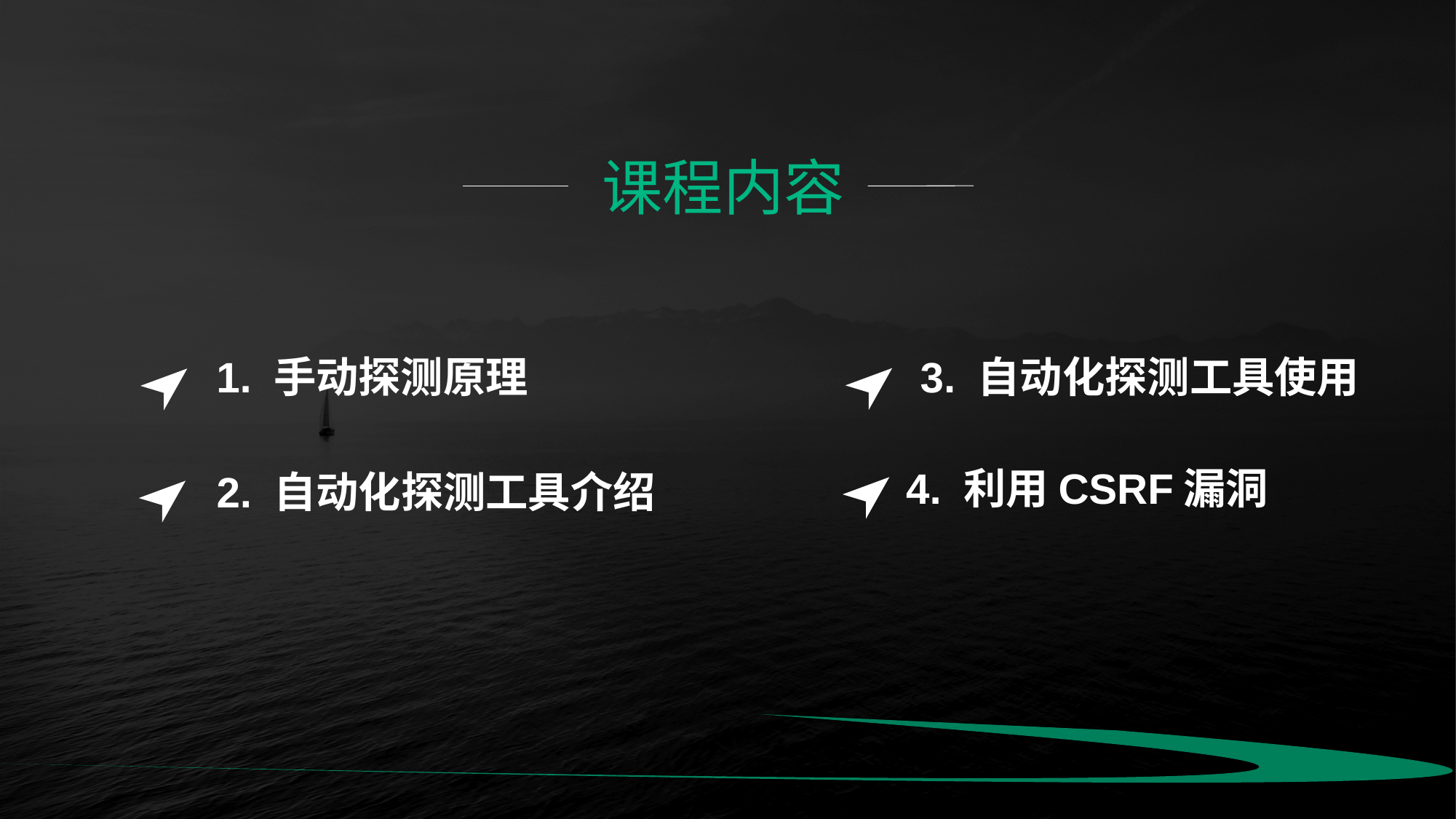

课程内容
3. 自动化探测工具使用

4. 利用CSRF漏洞

1. 手动探测原理

2. 自动化探测工具介绍